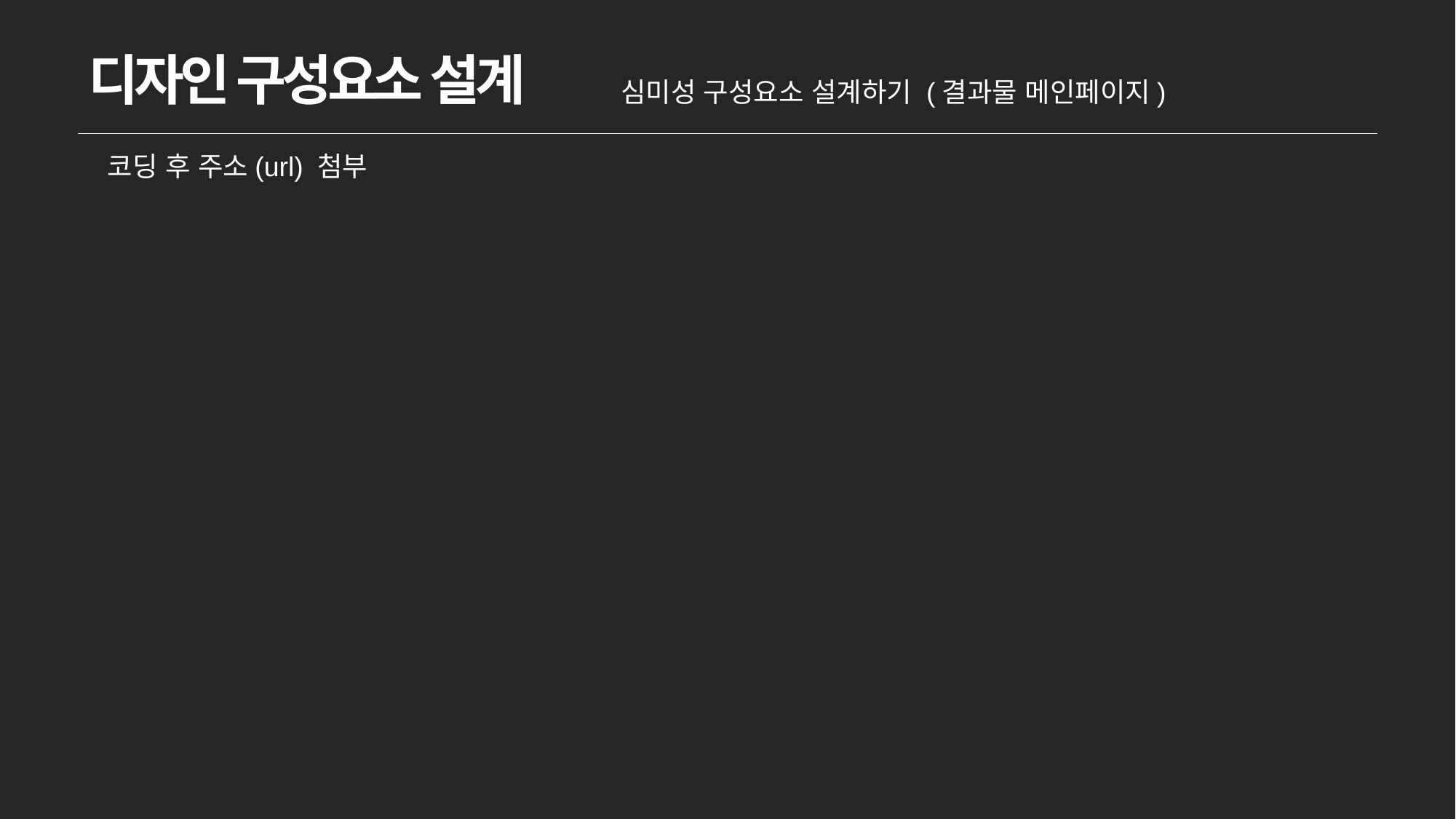

디자인 구성요소 설계
심미성 구성요소 설계하기 (결과물 메인페이지)
코딩 후 주소(url) 첨부